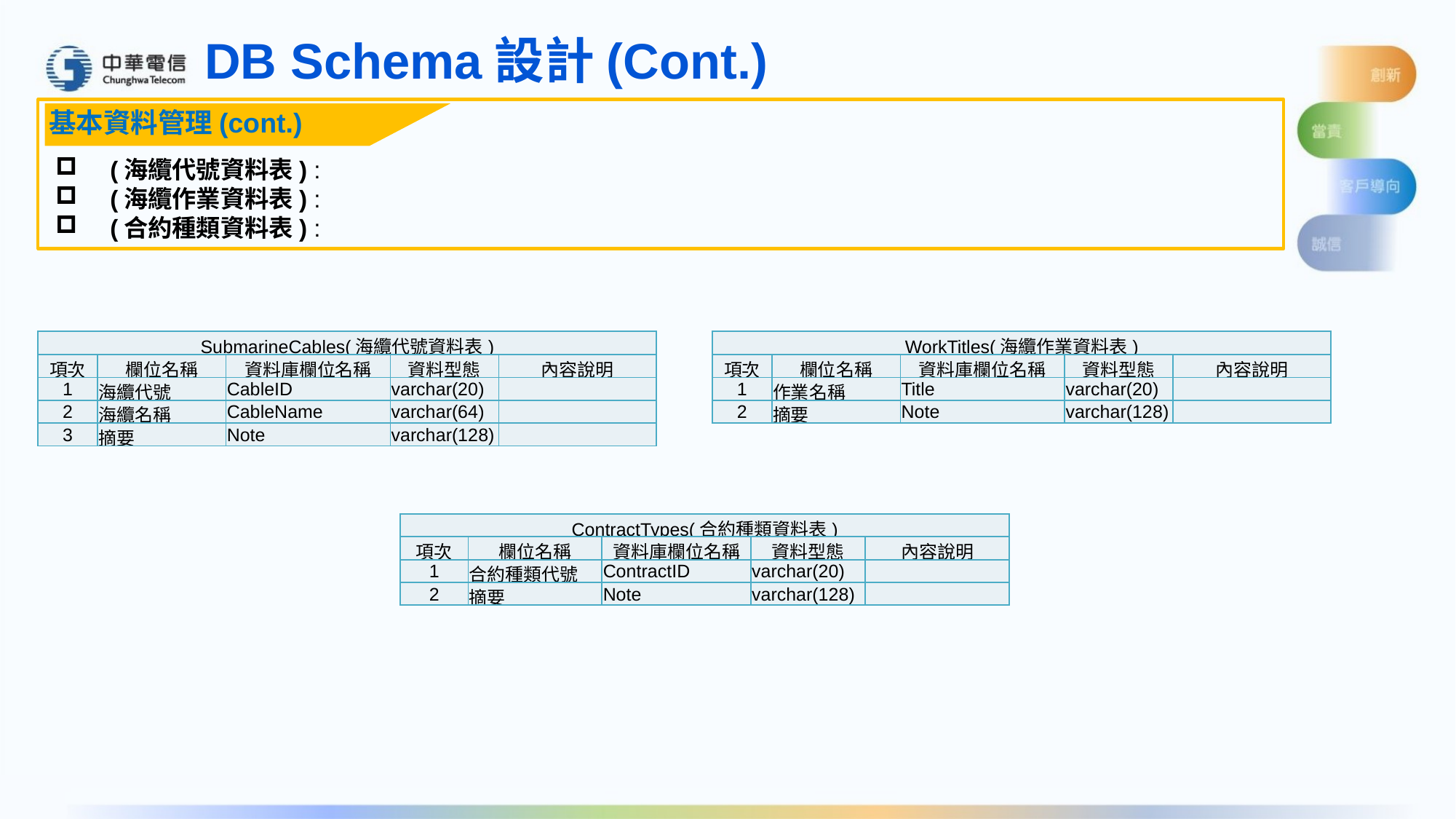

DB Schema設計(Cont.)

基本資料管理(cont.)
說明
(海纜代號資料表) :
(海纜作業資料表) :
(合約種類資料表) :
| SubmarineCables(海纜代號資料表) |  |  |  |  |
| --- | --- | --- | --- | --- |
| 項次 | 欄位名稱 | 資料庫欄位名稱 | 資料型態 | 內容說明 |
| 1 | 海纜代號 | CableID | varchar(20) |  |
| 2 | 海纜名稱 | CableName | varchar(64) |  |
| 3 | 摘要 | Note | varchar(128) |  |
| WorkTitles(海纜作業資料表) |  |  |  |  |
| --- | --- | --- | --- | --- |
| 項次 | 欄位名稱 | 資料庫欄位名稱 | 資料型態 | 內容說明 |
| 1 | 作業名稱 | Title | varchar(20) |  |
| 2 | 摘要 | Note | varchar(128) |  |
| ContractTypes(合約種類資料表) |  |  |  |  |
| --- | --- | --- | --- | --- |
| 項次 | 欄位名稱 | 資料庫欄位名稱 | 資料型態 | 內容說明 |
| 1 | 合約種類代號 | ContractID | varchar(20) |  |
| 2 | 摘要 | Note | varchar(128) |  |